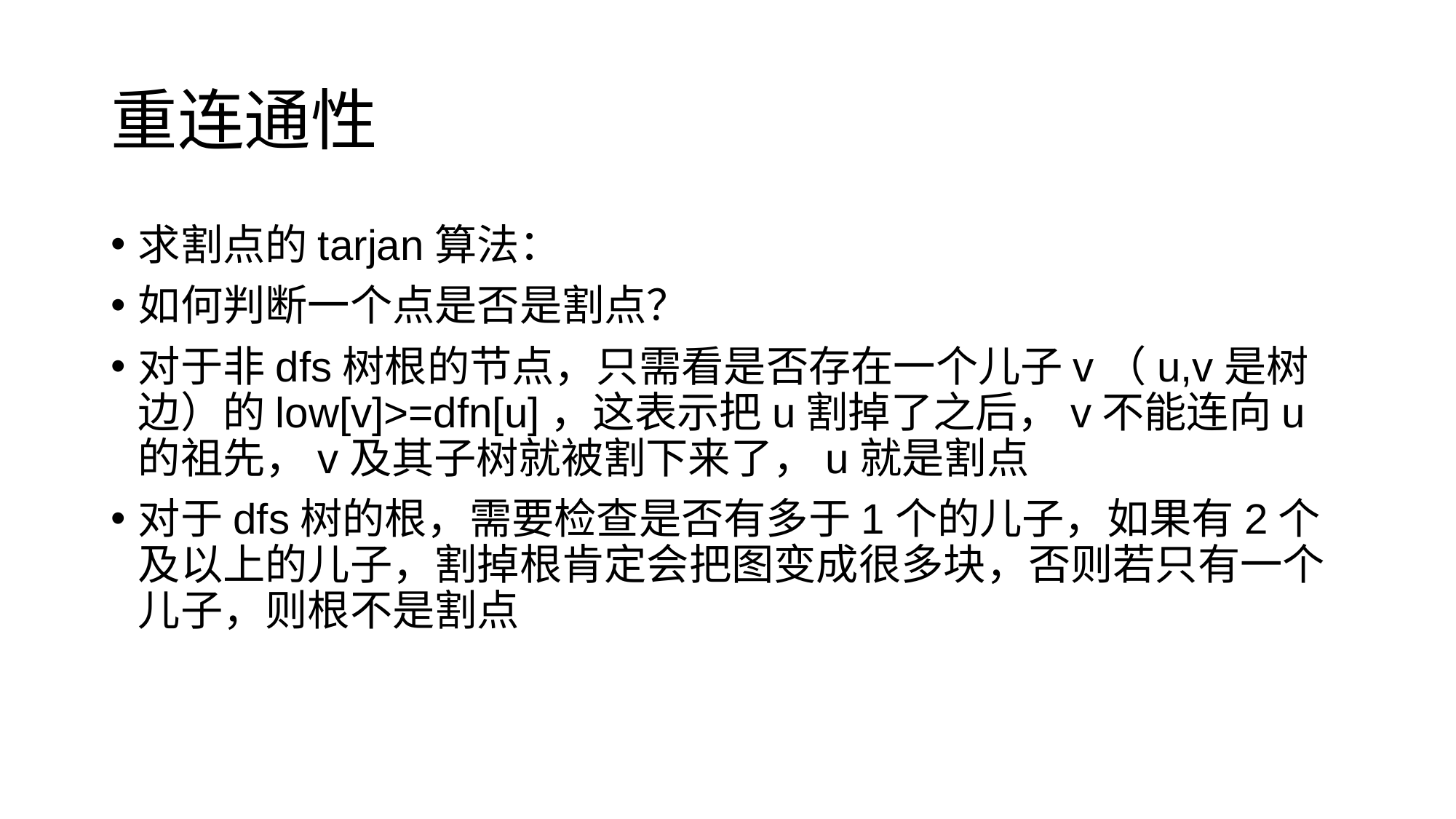

# 重连通性
求割点的tarjan算法：
如何判断一个点是否是割点？
对于非dfs树根的节点，只需看是否存在一个儿子v（u,v是树边）的low[v]>=dfn[u]，这表示把u割掉了之后，v不能连向u的祖先，v及其子树就被割下来了，u就是割点
对于dfs树的根，需要检查是否有多于1个的儿子，如果有2个及以上的儿子，割掉根肯定会把图变成很多块，否则若只有一个儿子，则根不是割点